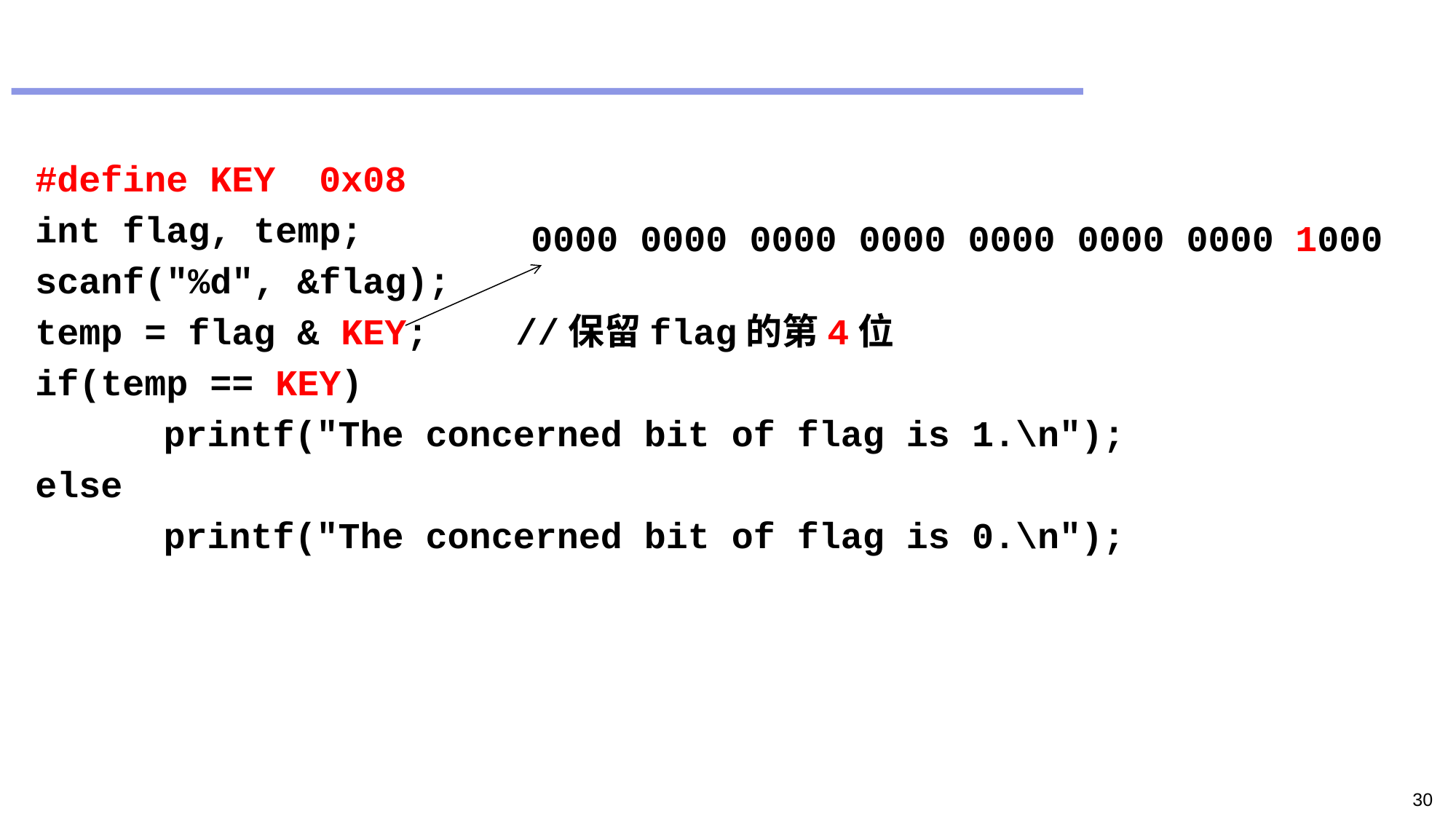

#

 #define KEY  0x08
 int flag, temp;
 scanf("%d", &flag);
 temp = flag & KEY;    //保留flag的第4位
 if(temp == KEY)
		printf("The concerned bit of flag is 1.\n");
 else
		printf("The concerned bit of flag is 0.\n");
0000 0000 0000 0000 0000 0000 0000 1000
30